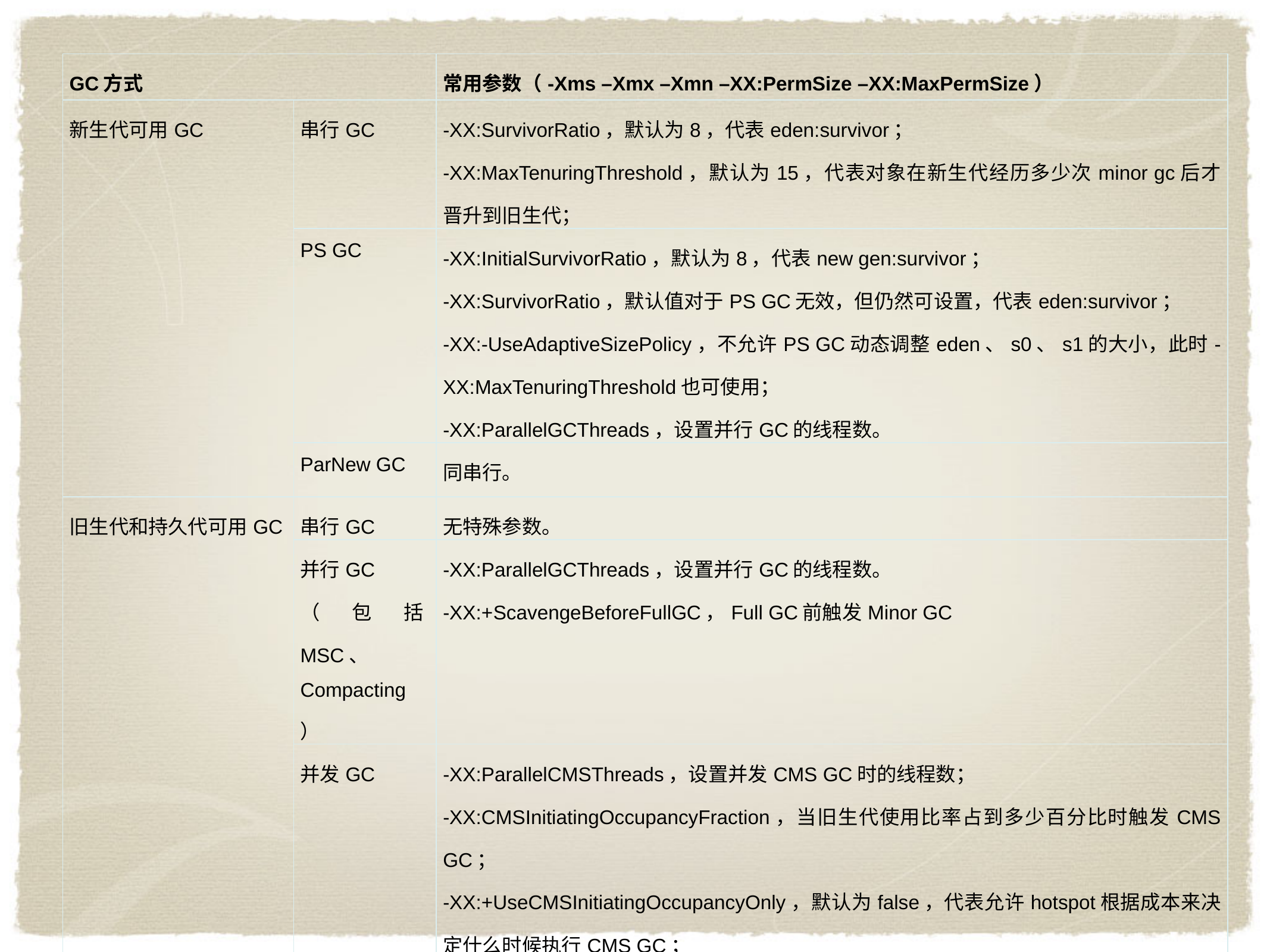

#
| GC方式 |  | 常用参数（-Xms –Xmx –Xmn –XX:PermSize –XX:MaxPermSize） |
| --- | --- | --- |
| 新生代可用GC | 串行GC | -XX:SurvivorRatio，默认为8，代表eden:survivor； -XX:MaxTenuringThreshold，默认为15，代表对象在新生代经历多少次minor gc后才晋升到旧生代； |
|  | PS GC | -XX:InitialSurvivorRatio，默认为8，代表new gen:survivor； -XX:SurvivorRatio，默认值对于PS GC无效，但仍然可设置，代表eden:survivor； -XX:-UseAdaptiveSizePolicy，不允许PS GC动态调整eden、s0、s1的大小，此时-XX:MaxTenuringThreshold也可使用； -XX:ParallelGCThreads，设置并行GC的线程数。 |
|  | ParNew GC | 同串行。 |
| 旧生代和持久代可用GC | 串行GC | 无特殊参数。 |
|  | 并行GC （包括MSC、 Compacting） | -XX:ParallelGCThreads，设置并行GC的线程数。 -XX:+ScavengeBeforeFullGC，Full GC前触发Minor GC |
|  | 并发GC | -XX:ParallelCMSThreads，设置并发CMS GC时的线程数； -XX:CMSInitiatingOccupancyFraction，当旧生代使用比率占到多少百分比时触发CMS GC； -XX:+UseCMSInitiatingOccupancyOnly，默认为false，代表允许hotspot根据成本来决定什么时候执行CMS GC； -XX:+UseCMSCompactAtFullCollection，当Full GC时执行压缩； -XX:CMSMaxAbortablePrecleanTime=5000，设置preclean步骤的超时时间，单位为毫秒； -XX:+CMSClassUnloadingEnabled，Perm Gen采用CMS GC回收。 |